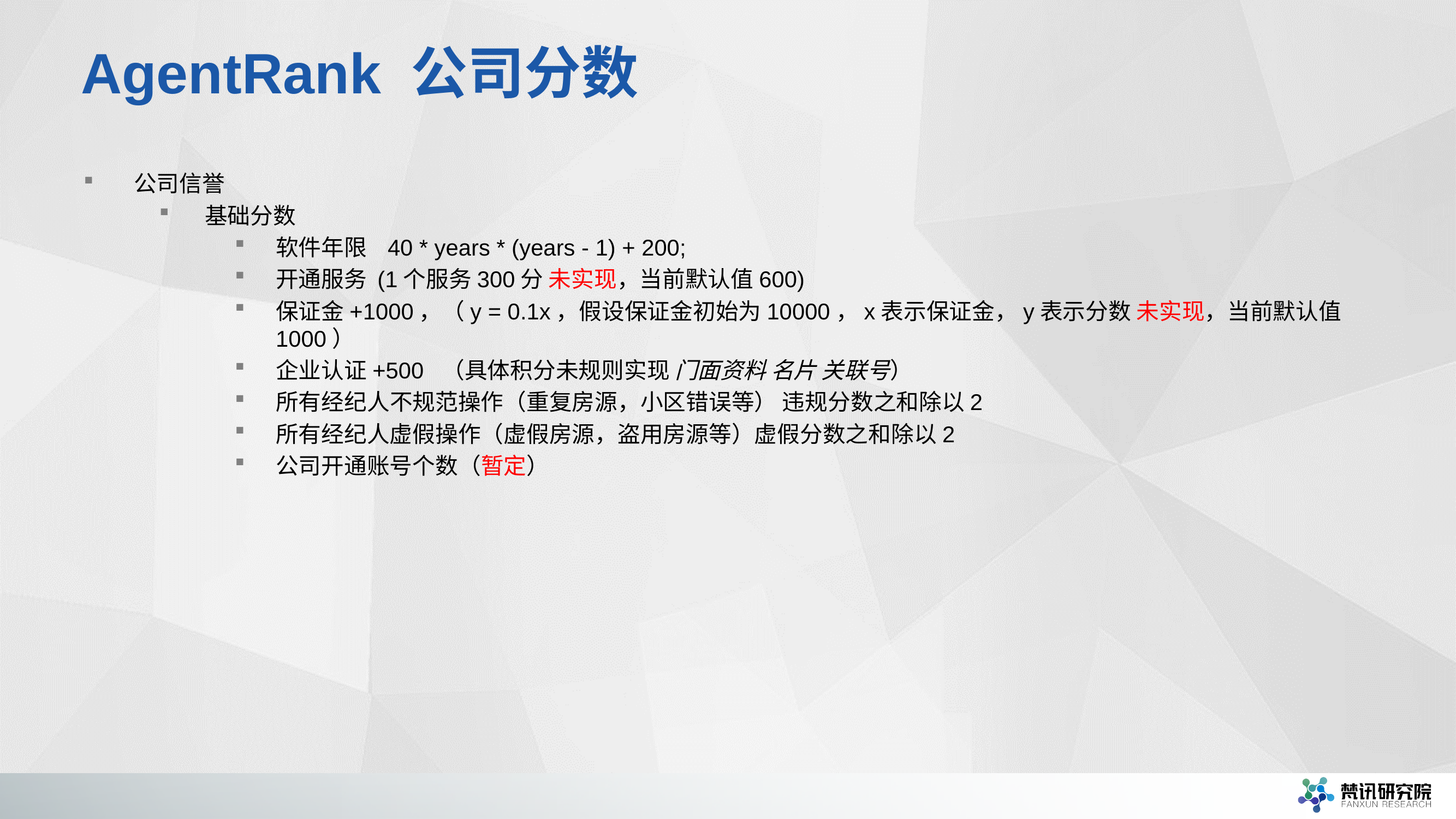

# AgentRank 公司分数
公司信誉
基础分数
软件年限   40 * years * (years - 1) + 200;
开通服务 (1个服务300分 未实现，当前默认值600)
保证金+1000，（y = 0.1x，假设保证金初始为10000，x表示保证金，y表示分数 未实现，当前默认值1000）
企业认证+500  （具体积分未规则实现 门面资料 名片 关联号）
所有经纪人不规范操作（重复房源，小区错误等） 违规分数之和除以2
所有经纪人虚假操作（虚假房源，盗用房源等）虚假分数之和除以2
公司开通账号个数（暂定）